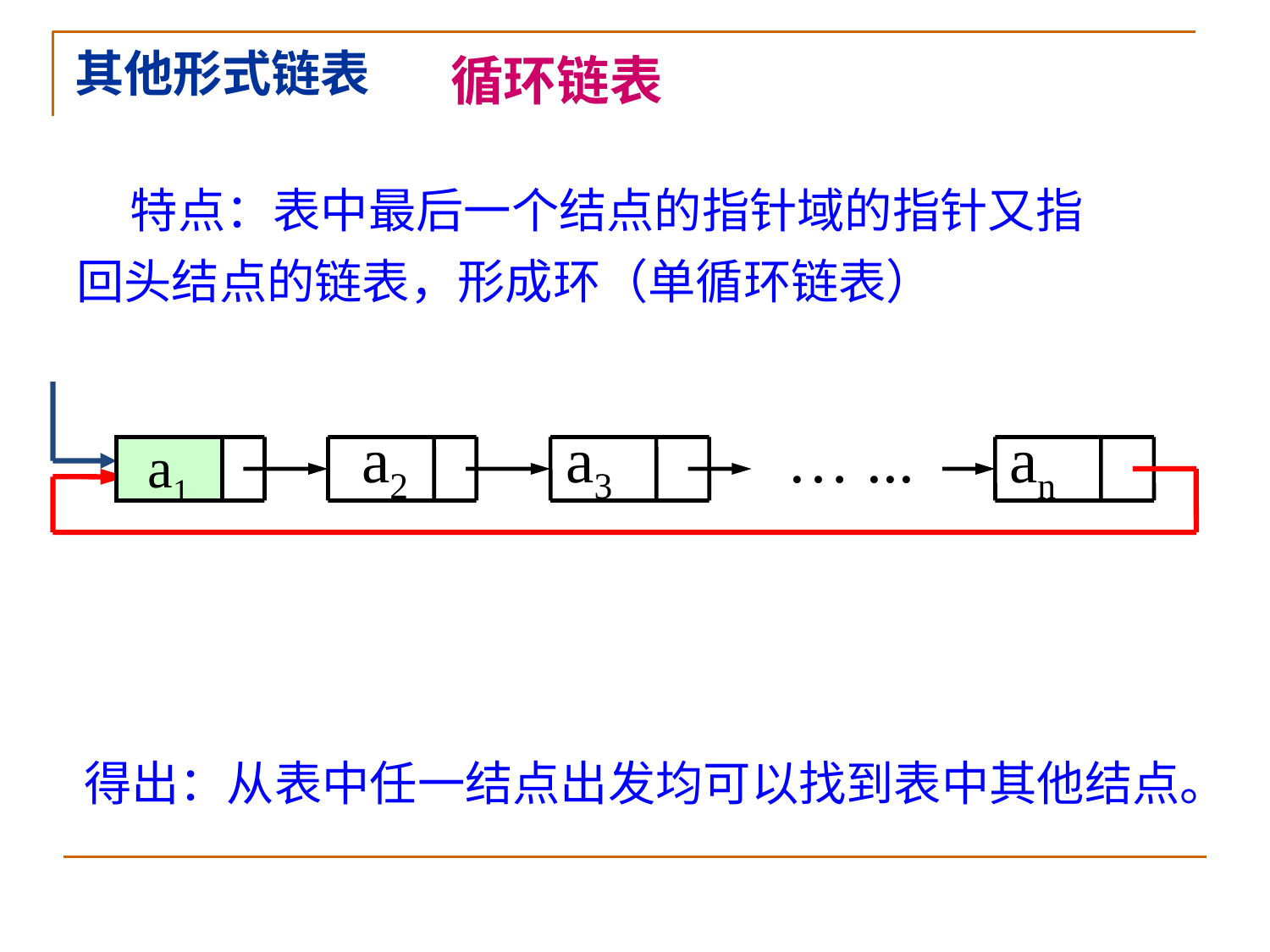

其他形式链表
循环链表
    特点：表中最后一个结点的指针域的指针又指回头结点的链表，形成环（单循环链表）

    a2            a3           … ...      an

a1

   得出：从表中任一结点出发均可以找到表中其他结点。